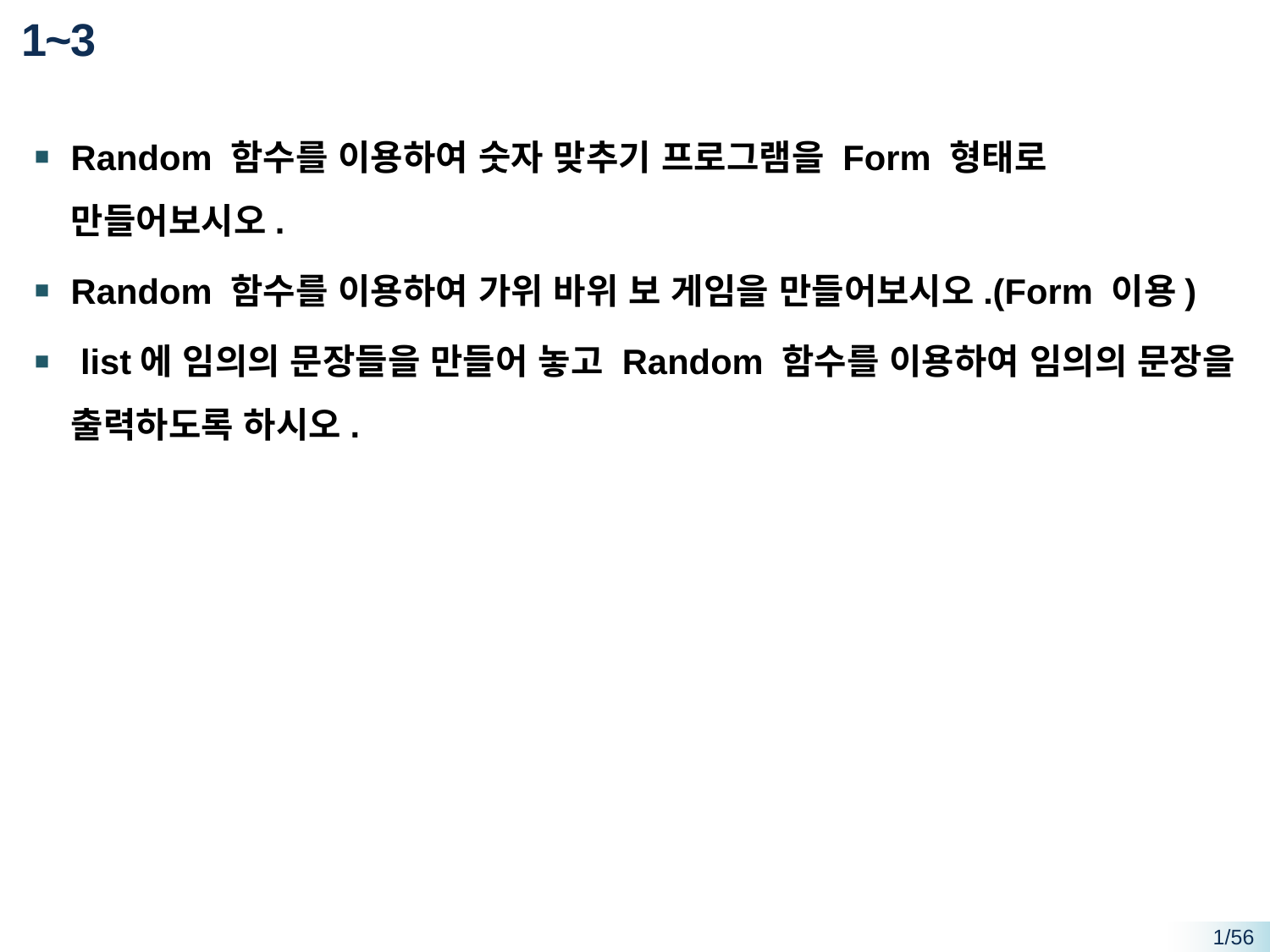

# 1~3
Random 함수를 이용하여 숫자 맞추기 프로그램을 Form 형태로 만들어보시오.
Random 함수를 이용하여 가위 바위 보 게임을 만들어보시오.(Form 이용)
 list에 임의의 문장들을 만들어 놓고 Random 함수를 이용하여 임의의 문장을 출력하도록 하시오.